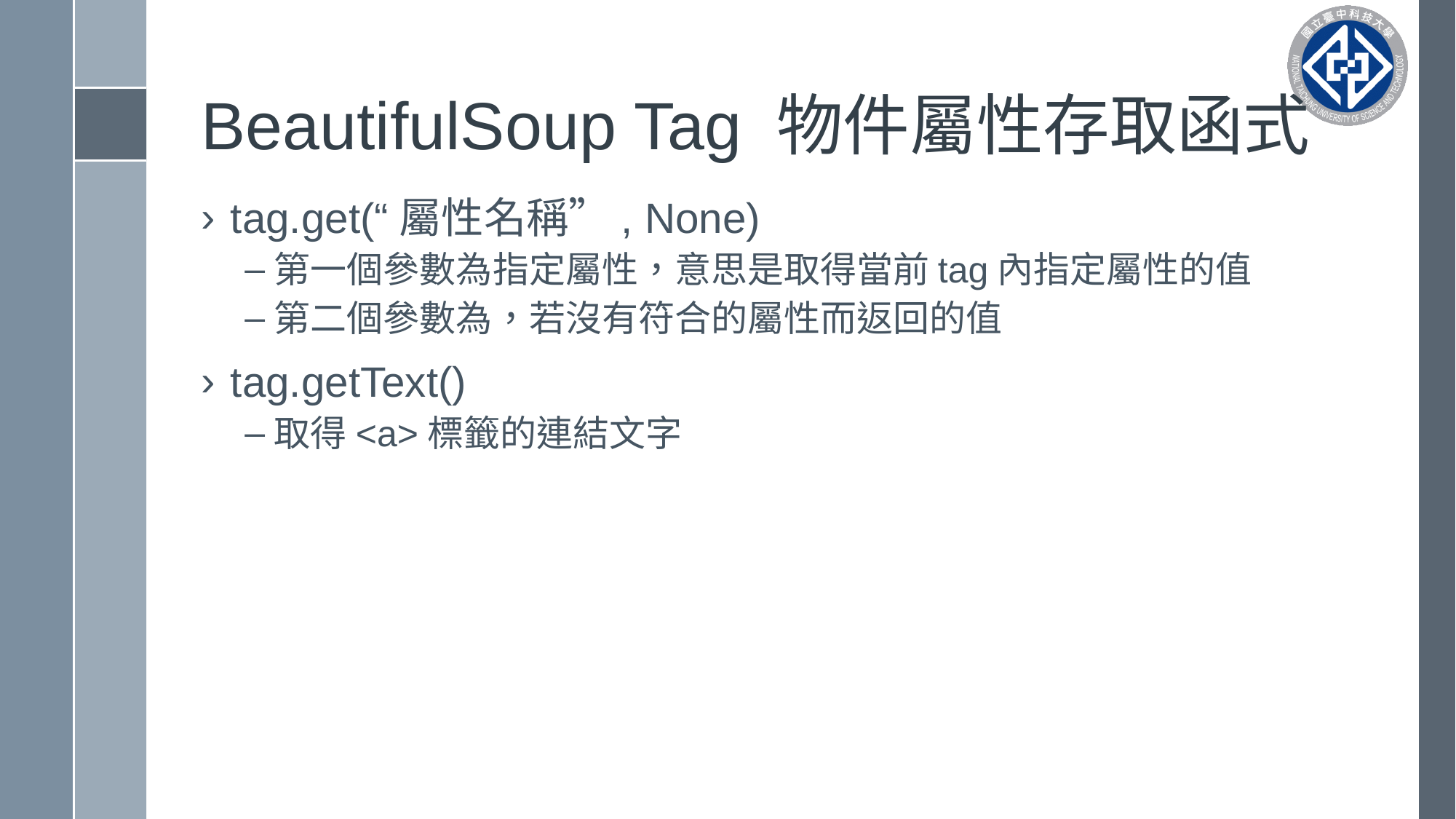

# BeautifulSoup Tag 物件屬性存取函式
tag.get(“屬性名稱”, None)
第一個參數為指定屬性，意思是取得當前tag內指定屬性的值
第二個參數為，若沒有符合的屬性而返回的值
tag.getText()
取得<a>標籤的連結文字